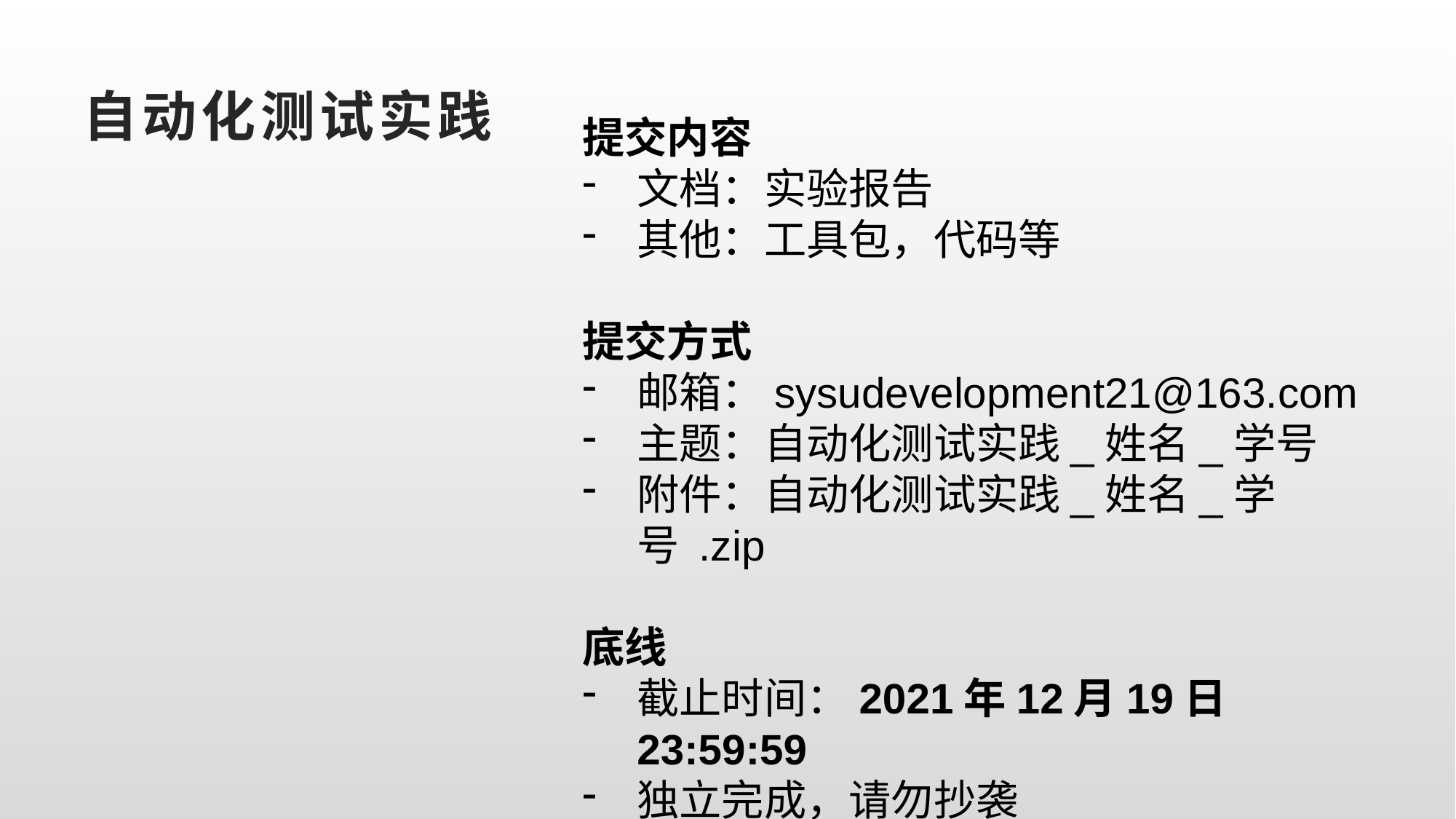

# 自动化测试实践
提交内容
文档：实验报告
其他：工具包，代码等

提交方式
邮箱：sysudevelopment21@163.com
主题：自动化测试实践_姓名_学号
附件：自动化测试实践_姓名_学号 .zip

底线
截止时间：2021年12月19日 23:59:59
独立完成，请勿抄袭